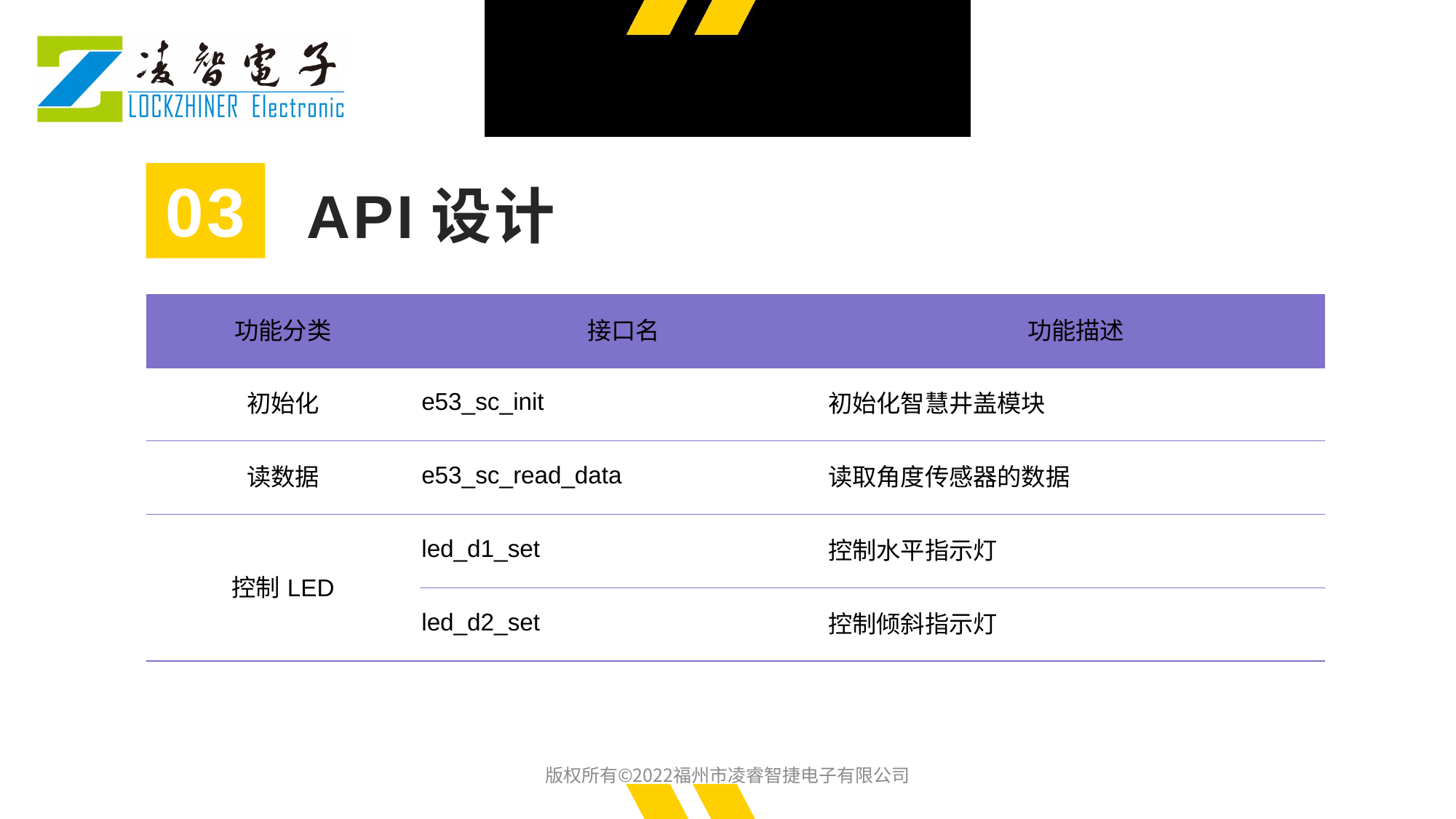

03
API设计
| 功能分类 | 接口名 | 功能描述 |
| --- | --- | --- |
| 初始化 | e53\_sc\_init | 初始化智慧井盖模块 |
| 读数据 | e53\_sc\_read\_data | 读取角度传感器的数据 |
| 控制LED | led\_d1\_set | 控制水平指示灯 |
|  | led\_d2\_set | 控制倾斜指示灯 |
版权所有©2022福州市凌睿智捷电子有限公司
7